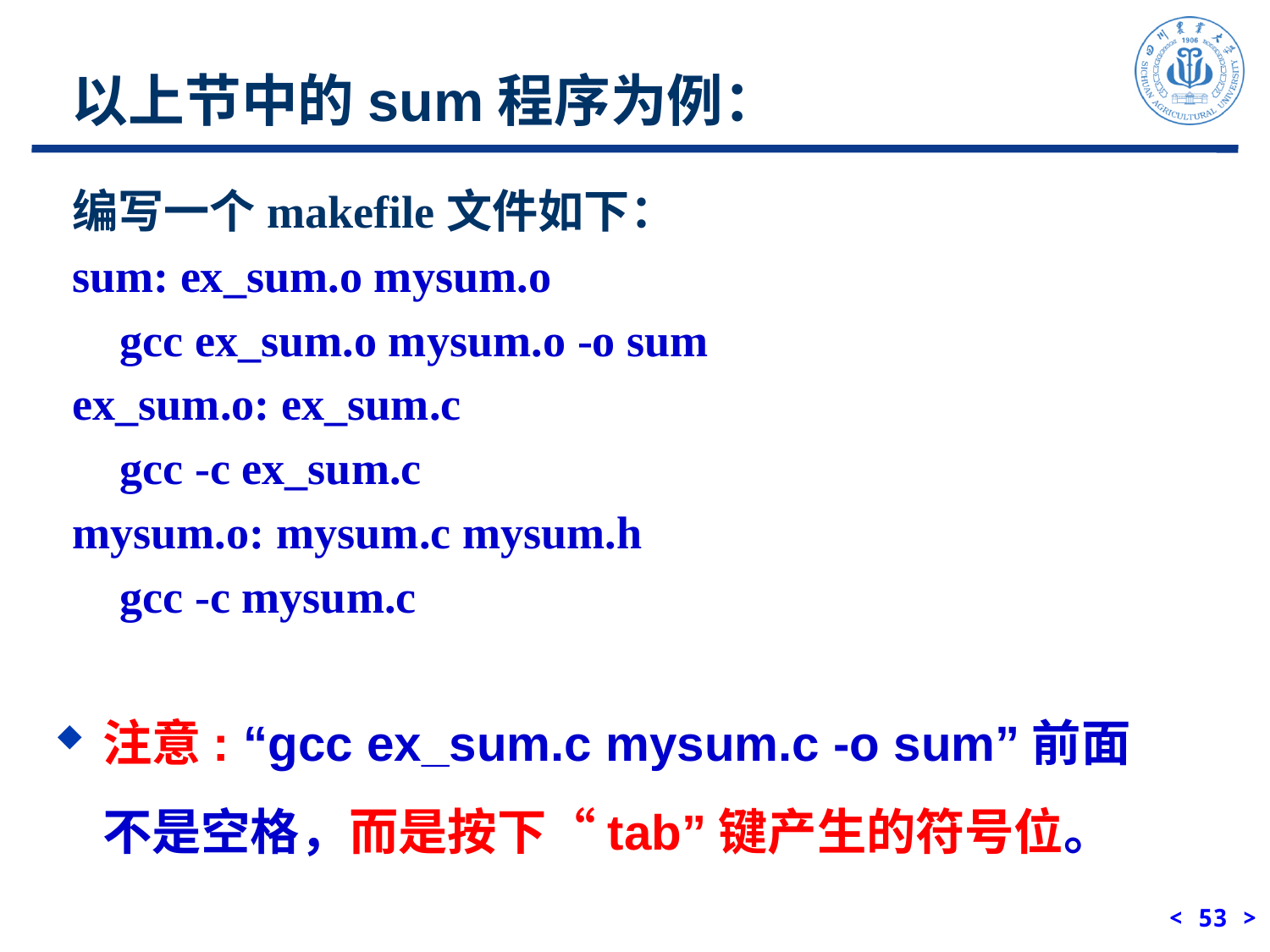

# 4.3.1　认识Make
以上节中的sum程序为例：
编写一个makefile文件如下：
sum: ex_sum.o mysum.o
	gcc ex_sum.o mysum.o -o sum
ex_sum.o: ex_sum.c
	gcc -c ex_sum.c
mysum.o: mysum.c mysum.h
	gcc -c mysum.c
注意: “gcc ex_sum.c mysum.c -o sum”前面不是空格，而是按下“tab”键产生的符号位。